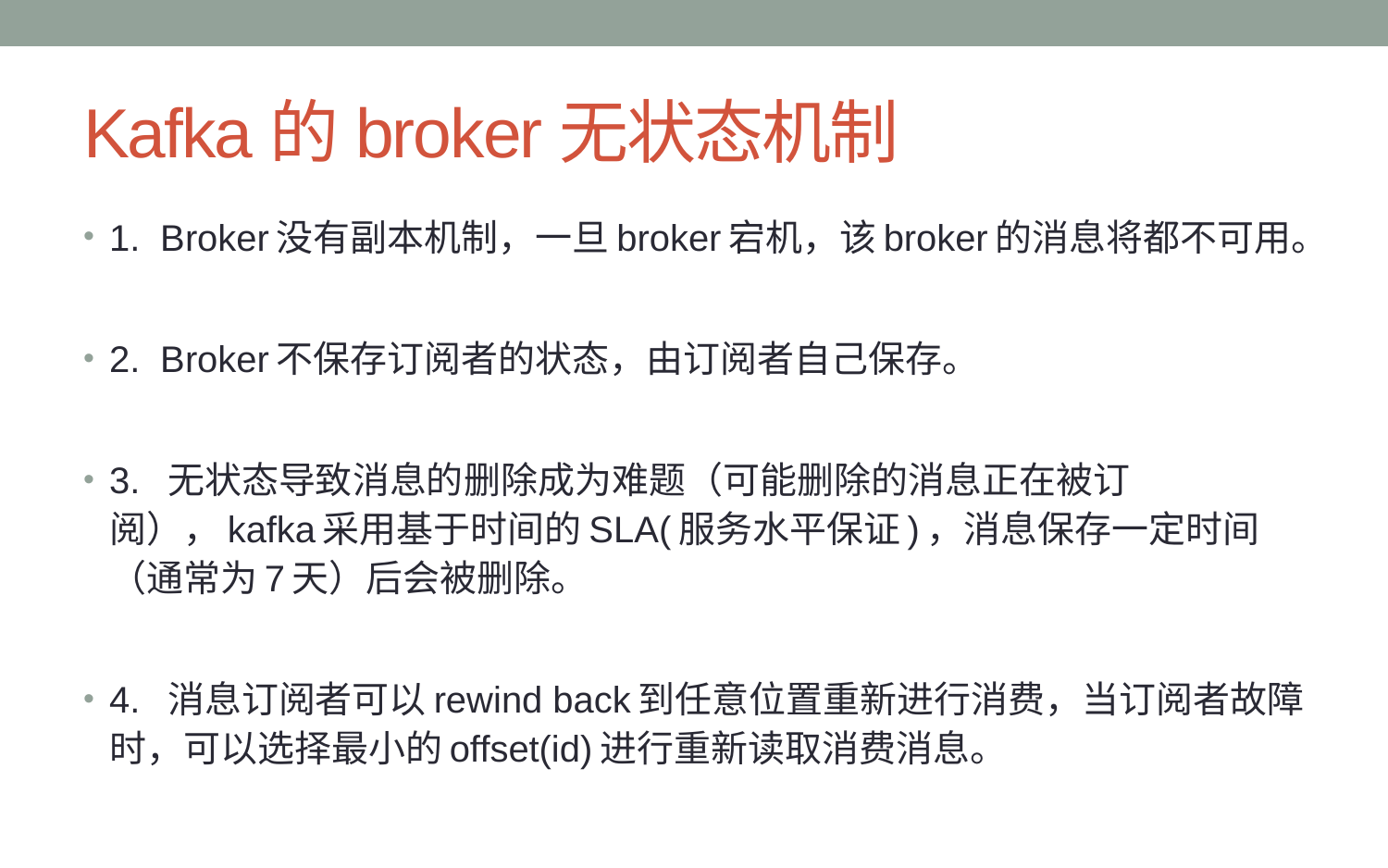

# Kafka的broker无状态机制
1.  Broker没有副本机制，一旦broker宕机，该broker的消息将都不可用。

2.  Broker不保存订阅者的状态，由订阅者自己保存。

3.  无状态导致消息的删除成为难题（可能删除的消息正在被订阅），kafka采用基于时间的SLA(服务水平保证)，消息保存一定时间（通常为7天）后会被删除。

4.  消息订阅者可以rewind back到任意位置重新进行消费，当订阅者故障时，可以选择最小的offset(id)进行重新读取消费消息。